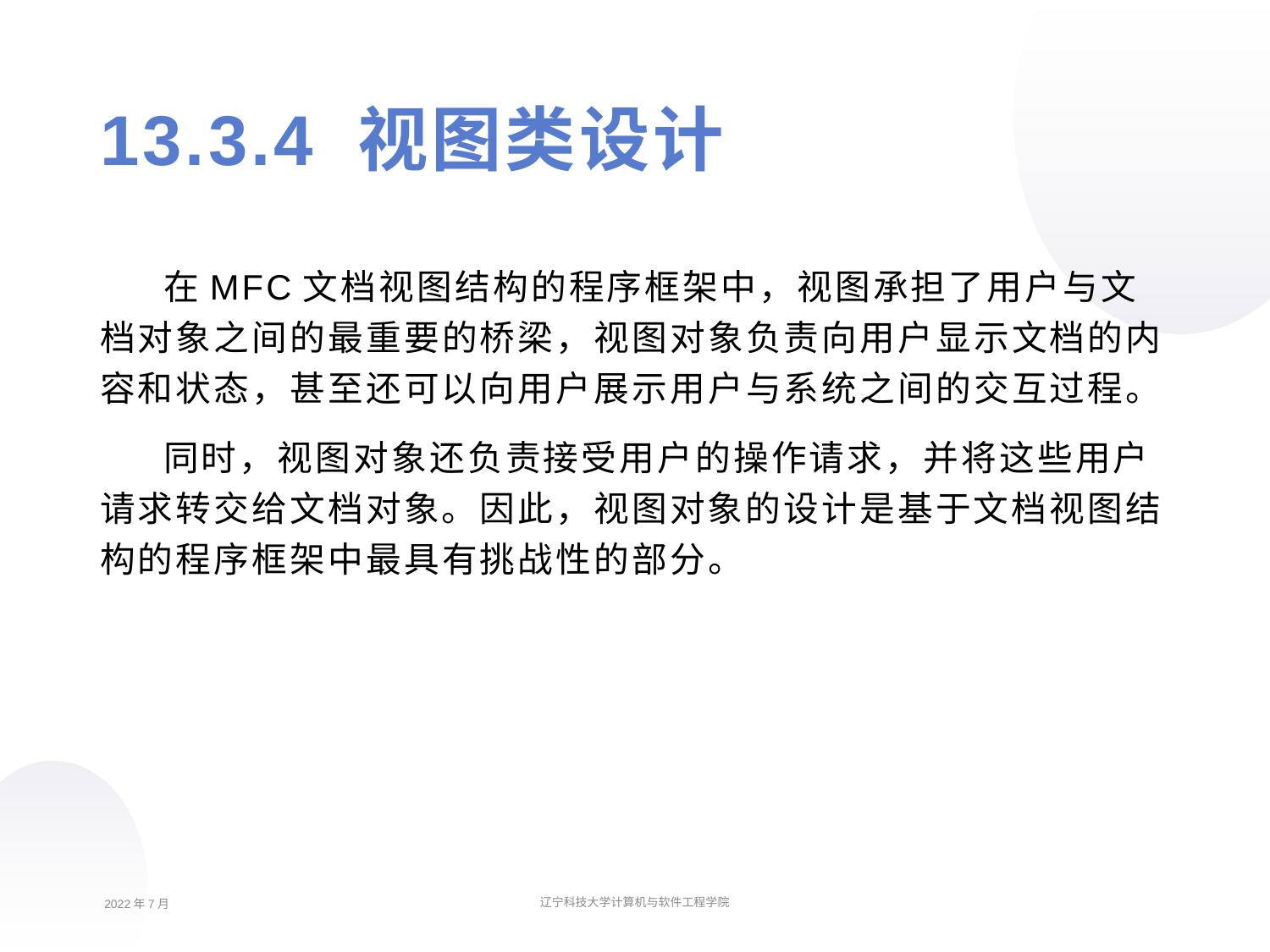

13.3.4 视图类设计
在MFC文档视图结构的程序框架中，视图承担了用户与文档对象之间的最重要的桥梁，视图对象负责向用户显示文档的内容和状态，甚至还可以向用户展示用户与系统之间的交互过程。
同时，视图对象还负责接受用户的操作请求，并将这些用户请求转交给文档对象。因此，视图对象的设计是基于文档视图结构的程序框架中最具有挑战性的部分。

2022年7月
辽宁科技大学计算机与软件工程学院
51